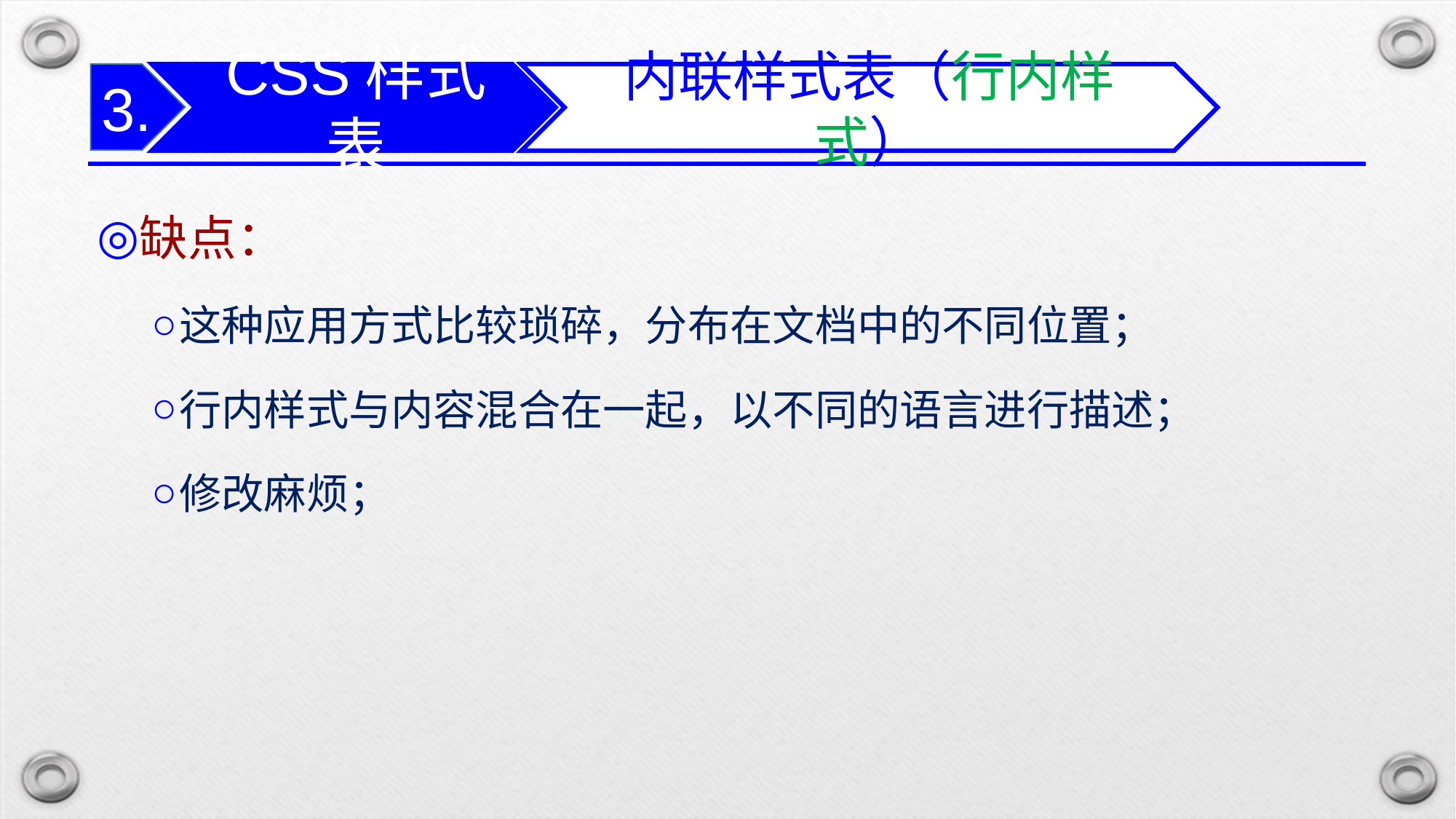

CSS样式表

3.
内联样式表（行内样式）
缺点：
这种应用方式比较琐碎，分布在文档中的不同位置；
行内样式与内容混合在一起，以不同的语言进行描述；
修改麻烦；